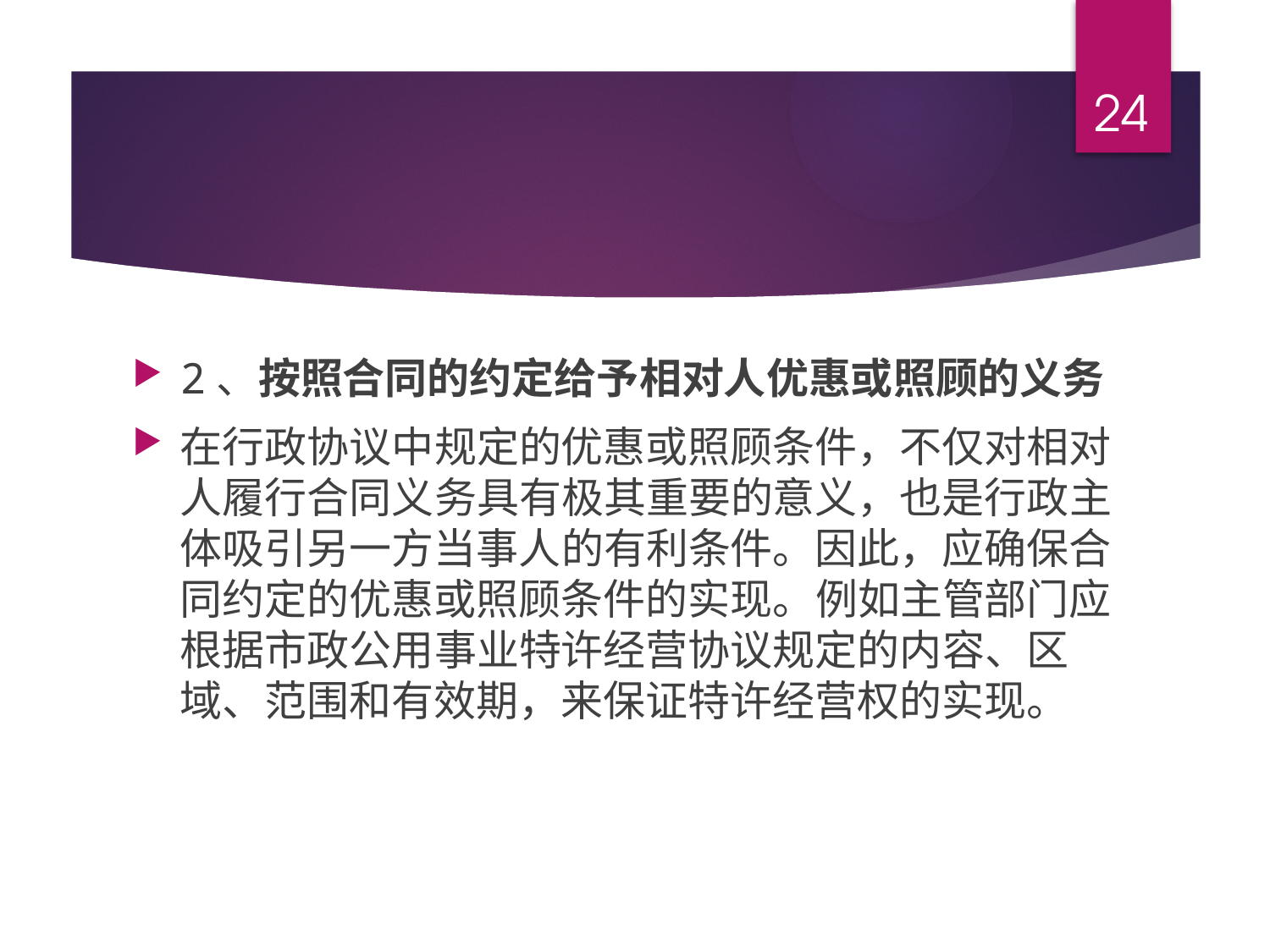

24
#
2、按照合同的约定给予相对人优惠或照顾的义务
在行政协议中规定的优惠或照顾条件，不仅对相对人履行合同义务具有极其重要的意义，也是行政主体吸引另一方当事人的有利条件。因此，应确保合同约定的优惠或照顾条件的实现。例如主管部门应根据市政公用事业特许经营协议规定的内容、区域、范围和有效期，来保证特许经营权的实现。